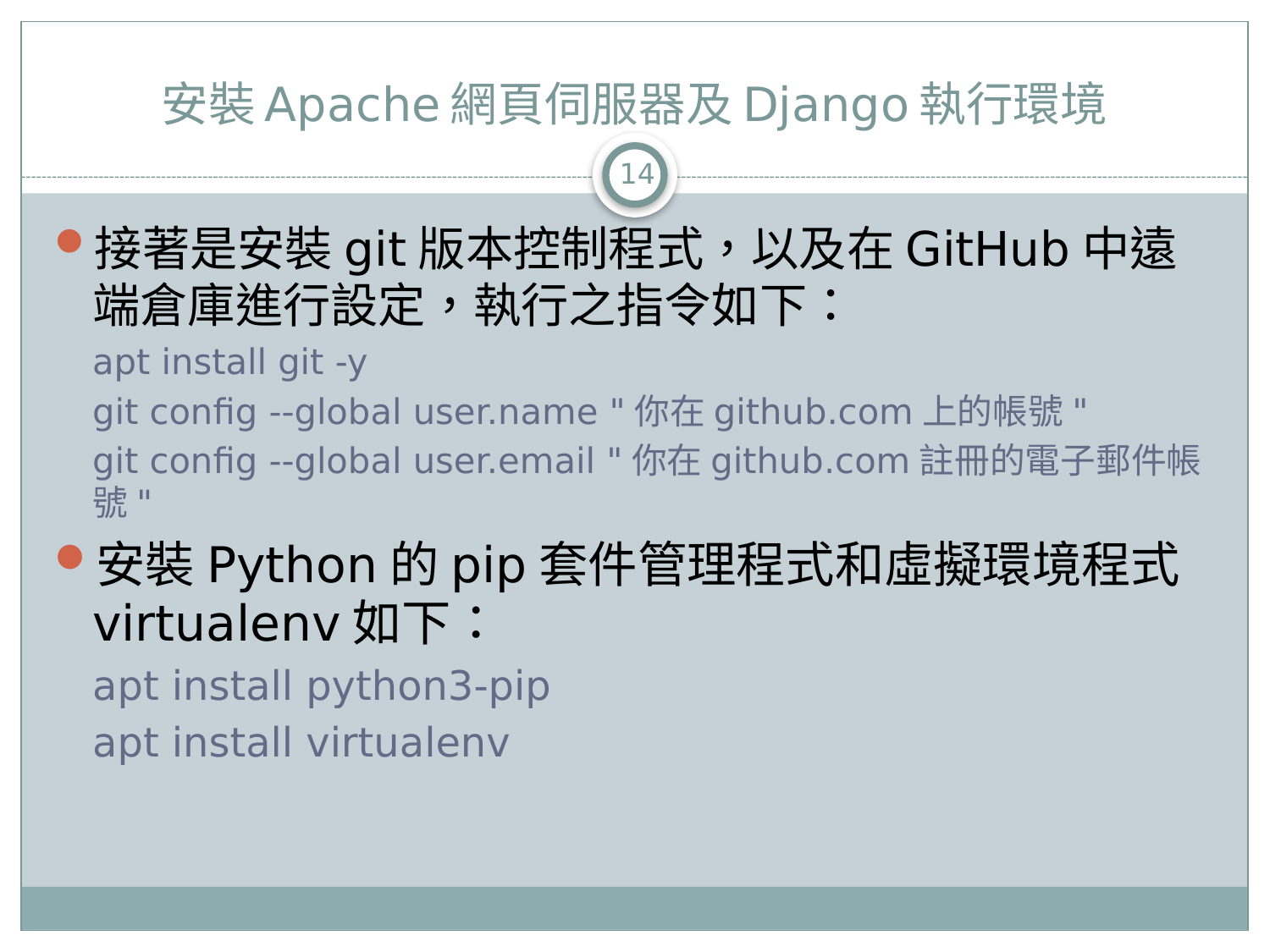

# 安裝Apache網頁伺服器及Django執行環境
14
接著是安裝git版本控制程式，以及在GitHub中遠端倉庫進行設定，執行之指令如下：
apt install git -y
git config --global user.name "你在github.com上的帳號"
git config --global user.email "你在github.com註冊的電子郵件帳號"
安裝Python的pip套件管理程式和虛擬環境程式virtualenv如下：
apt install python3-pip
apt install virtualenv